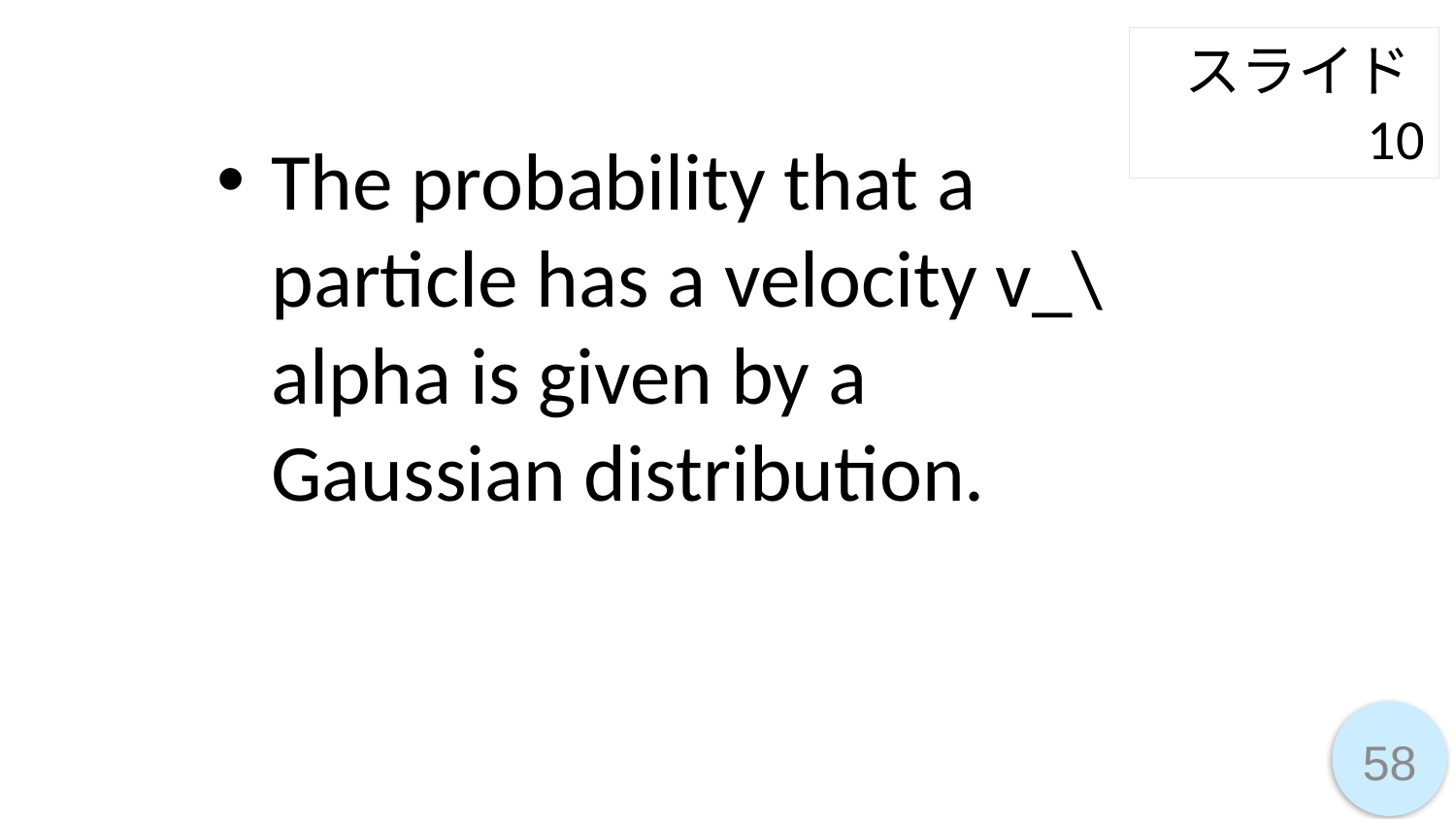

スライド10
The probability that a particle has a velocity v_\alpha is given by a Gaussian distribution.
58